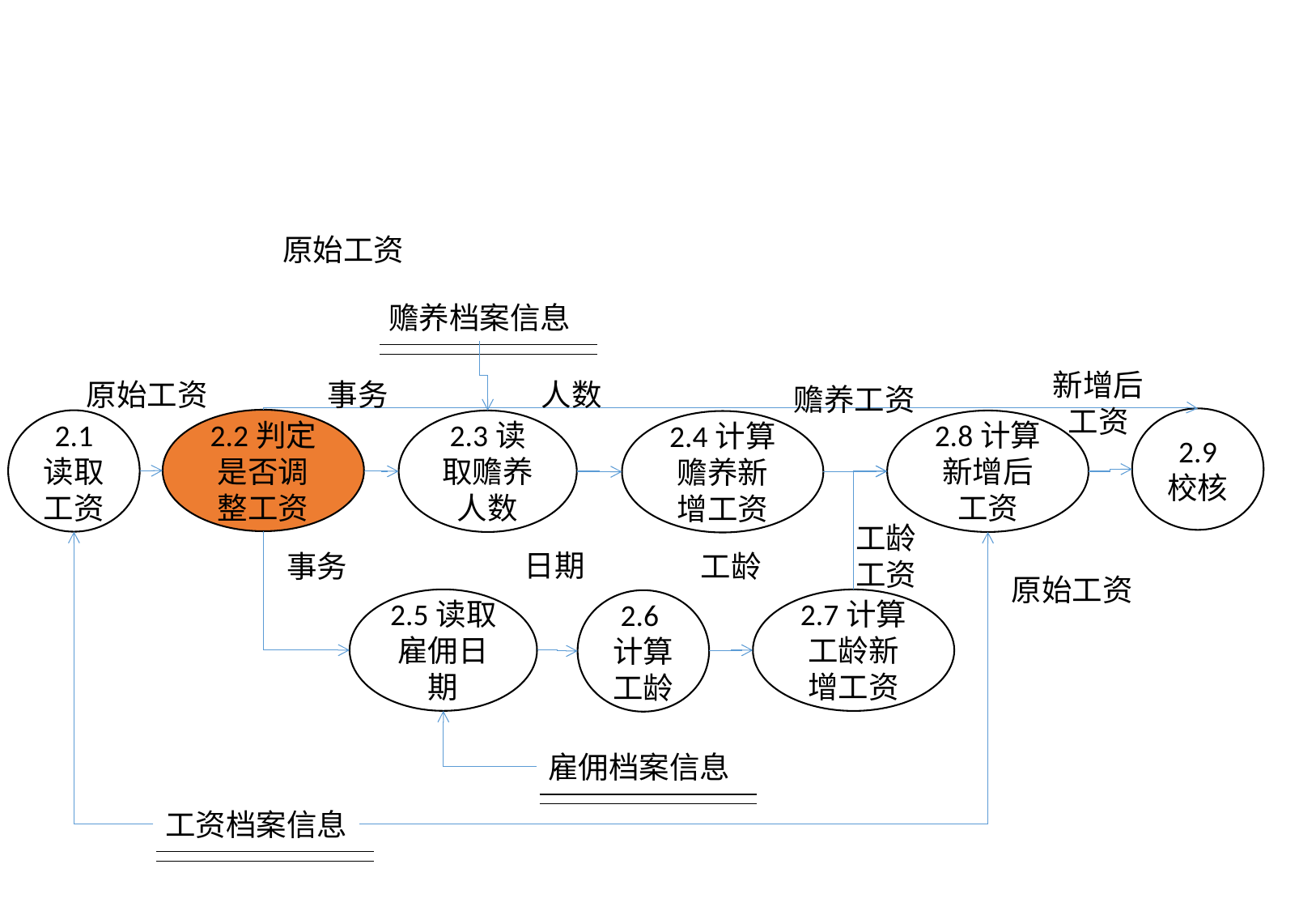

原始工资
赡养档案信息
新增后
工资
原始工资
事务
人数
赡养工资
2.9
校核
2.2判定
是否调整工资
2.1
读取工资
2.3读取赡养人数
2.8计算
新增后工资
2.4计算
赡养新增工资
工龄
工资
日期
事务
工龄
原始工资
2.5读取雇佣日期
2.7计算
工龄新增工资
2.6计算工龄
雇佣档案信息
工资档案信息